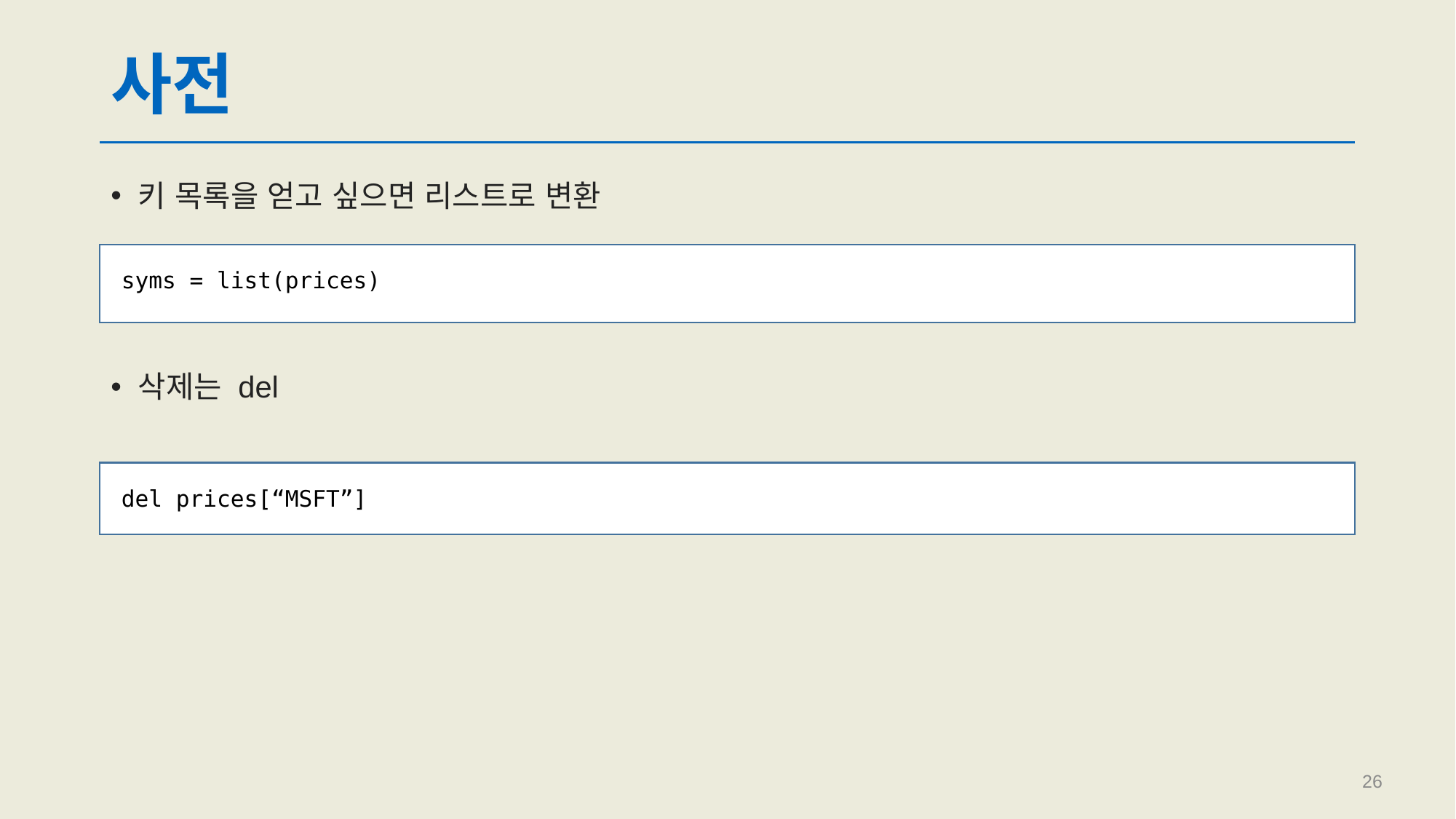

# 사전
키 목록을 얻고 싶으면 리스트로 변환
syms = list(prices)
삭제는 del
del prices[“MSFT”]
26